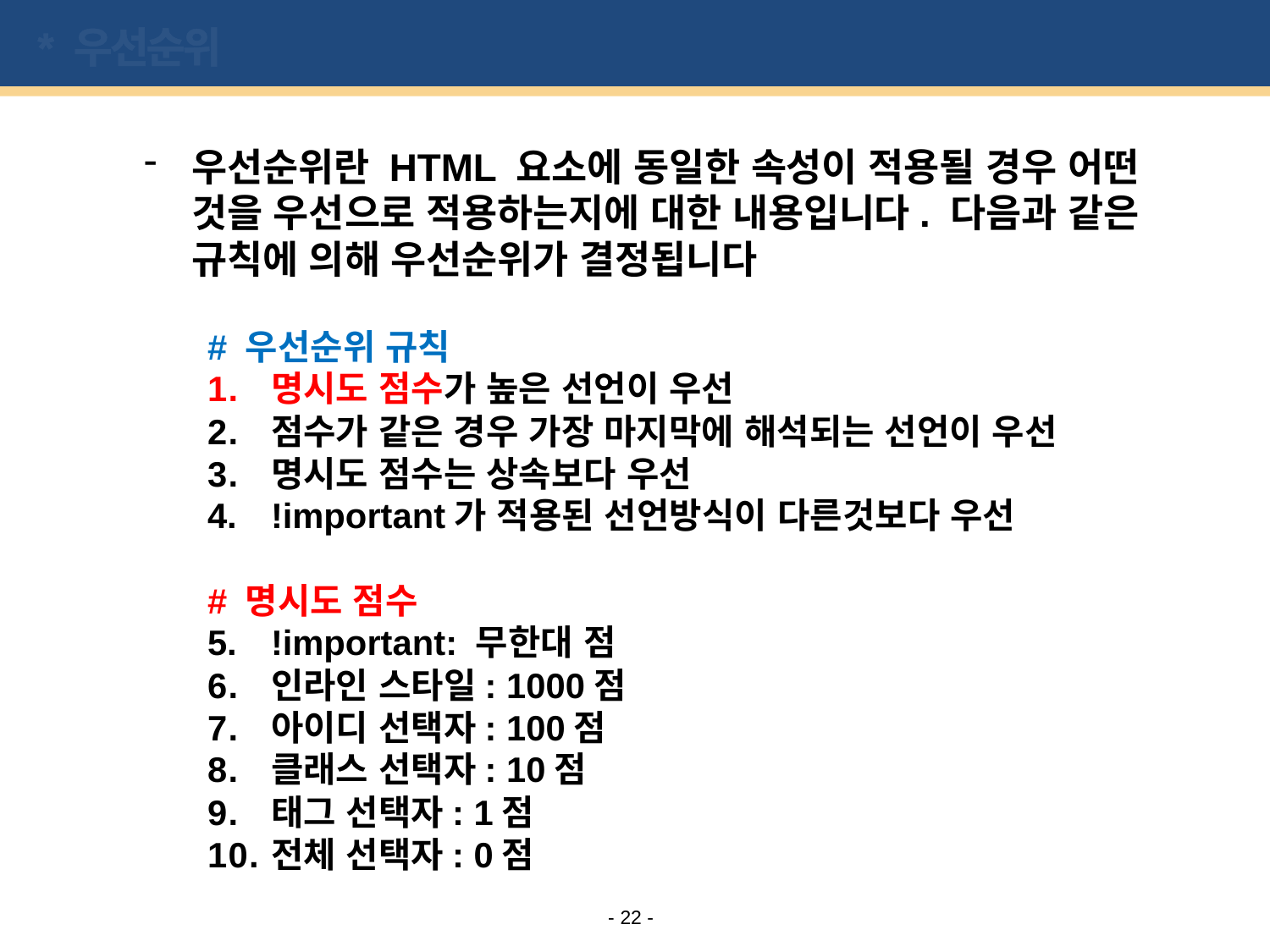

# * 우선순위
우선순위란 HTML 요소에 동일한 속성이 적용될 경우 어떤 것을 우선으로 적용하는지에 대한 내용입니다. 다음과 같은 규칙에 의해 우선순위가 결정됩니다

# 우선순위 규칙
명시도 점수가 높은 선언이 우선
점수가 같은 경우 가장 마지막에 해석되는 선언이 우선
명시도 점수는 상속보다 우선
!important가 적용된 선언방식이 다른것보다 우선

# 명시도 점수
!important: 무한대 점
인라인 스타일: 1000점
아이디 선택자: 100점
클래스 선택자: 10점
태그 선택자: 1점
전체 선택자: 0점